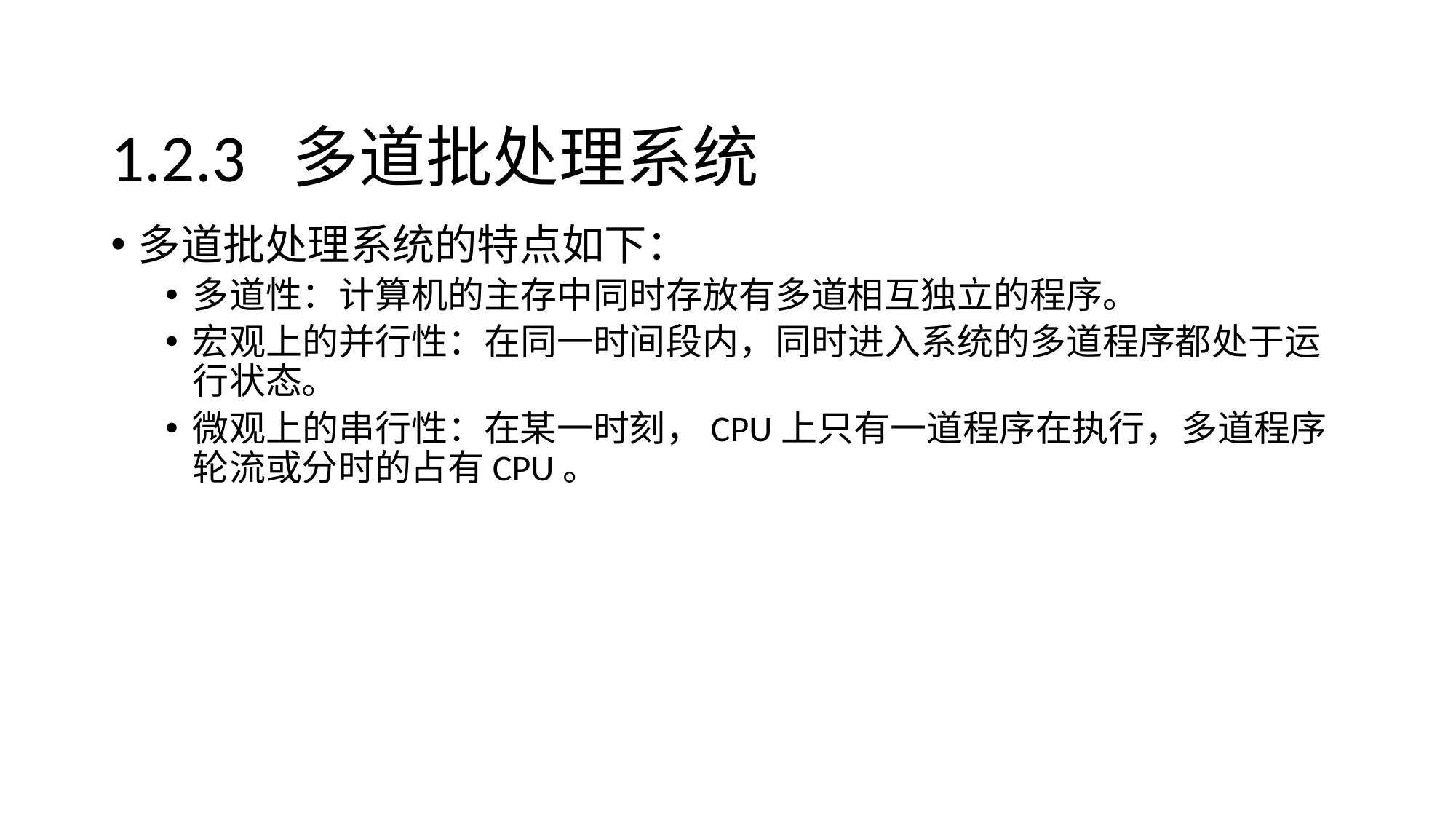

# 1.2.3  多道批处理系统
多道批处理系统的特点如下：
多道性：计算机的主存中同时存放有多道相互独立的程序。
宏观上的并行性：在同一时间段内，同时进入系统的多道程序都处于运行状态。
微观上的串行性：在某一时刻，CPU上只有一道程序在执行，多道程序轮流或分时的占有CPU。
6